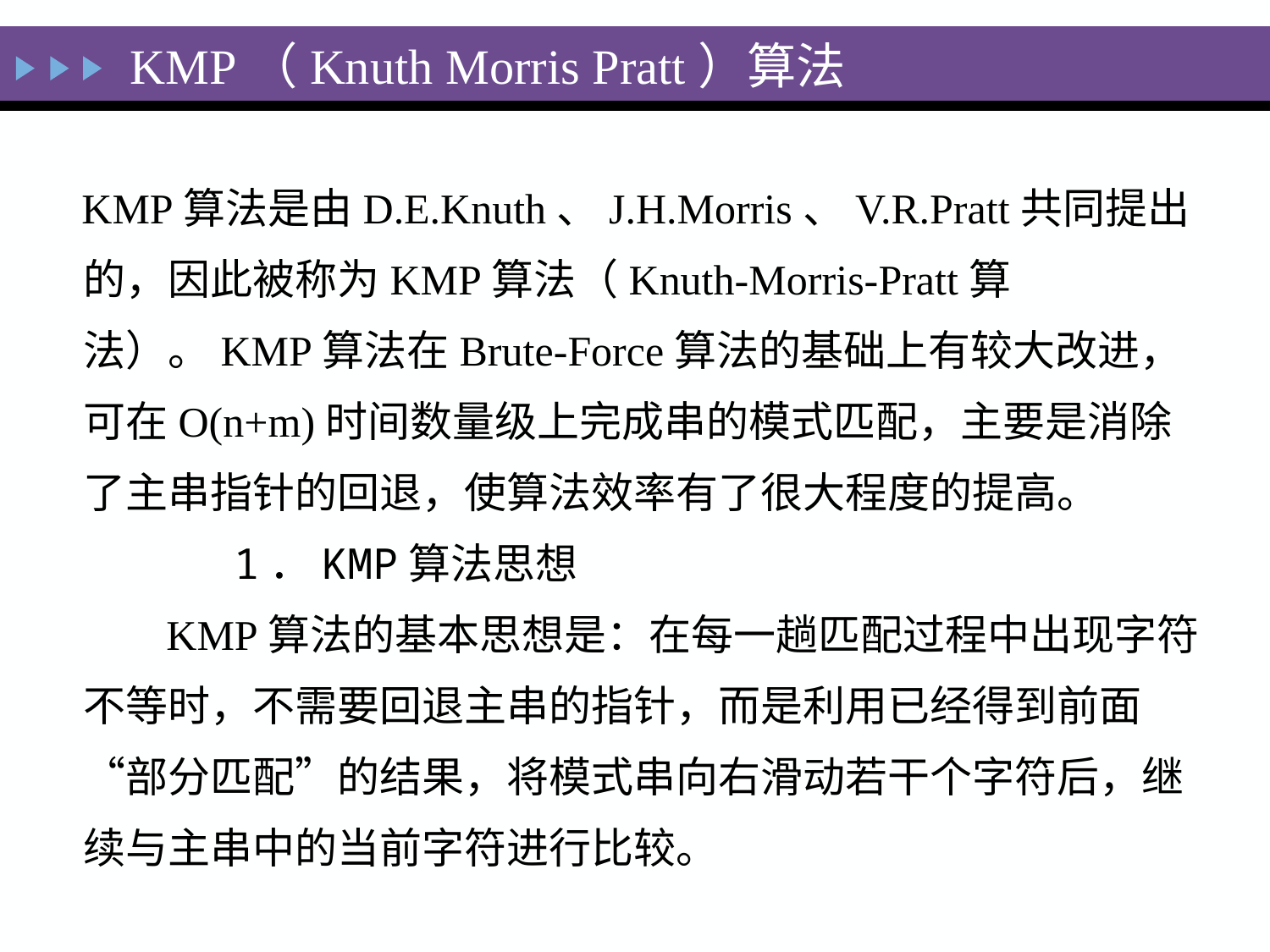

# KMP（Knuth Morris Pratt）算法
KMP算法是由D.E.Knuth、J.H.Morris、V.R.Pratt共同提出的，因此被称为KMP算法（Knuth-Morris-Pratt算法）。KMP算法在Brute-Force算法的基础上有较大改进，可在O(n+m)时间数量级上完成串的模式匹配，主要是消除了主串指针的回退，使算法效率有了很大程度的提高。
      1．KMP算法思想
        KMP算法的基本思想是：在每一趟匹配过程中出现字符不等时，不需要回退主串的指针，而是利用已经得到前面“部分匹配”的结果，将模式串向右滑动若干个字符后，继续与主串中的当前字符进行比较。